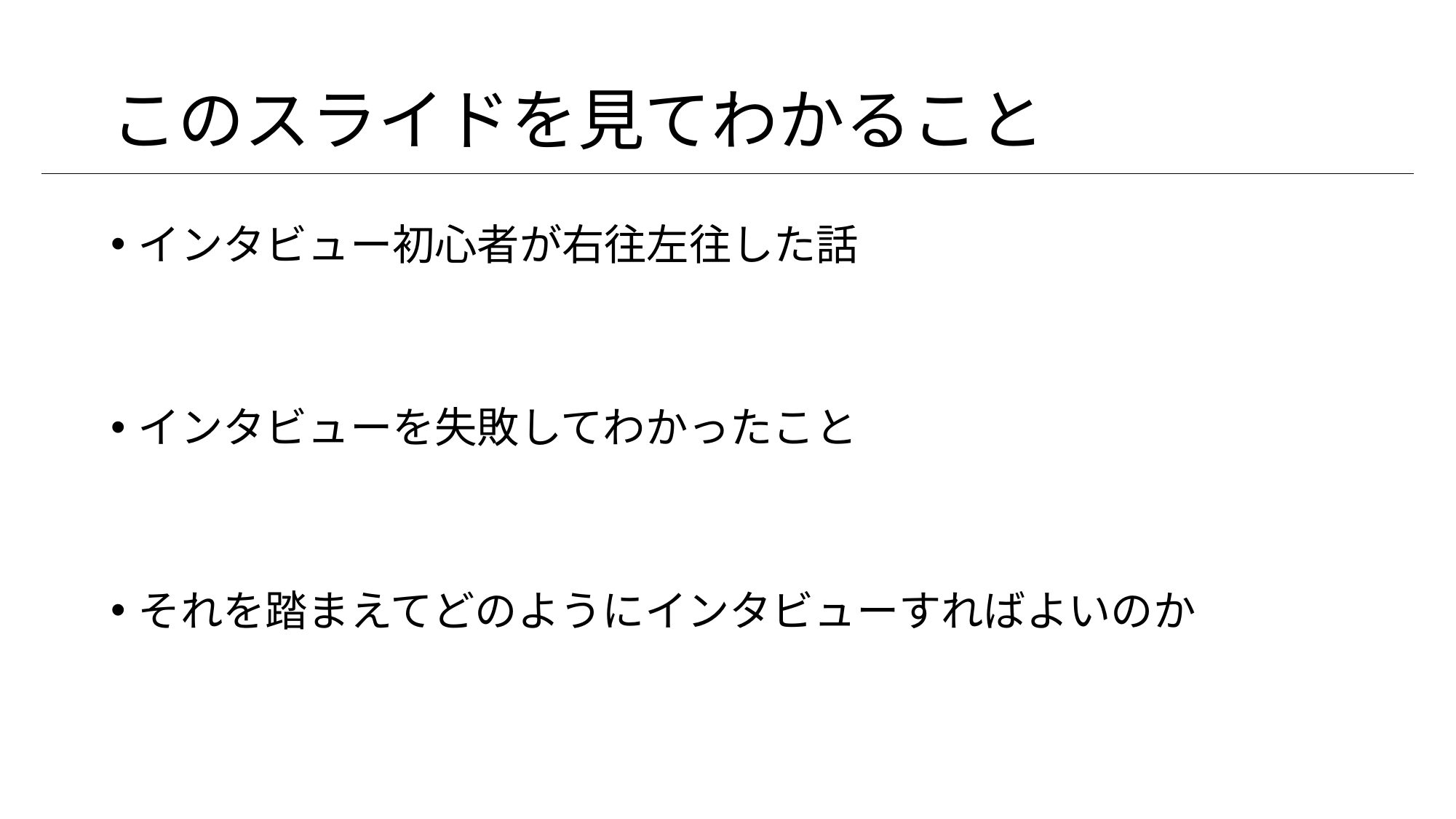

# このスライドを見てわかること
インタビュー初心者が右往左往した話

インタビューを失敗してわかったこと

それを踏まえてどのようにインタビューすればよいのか